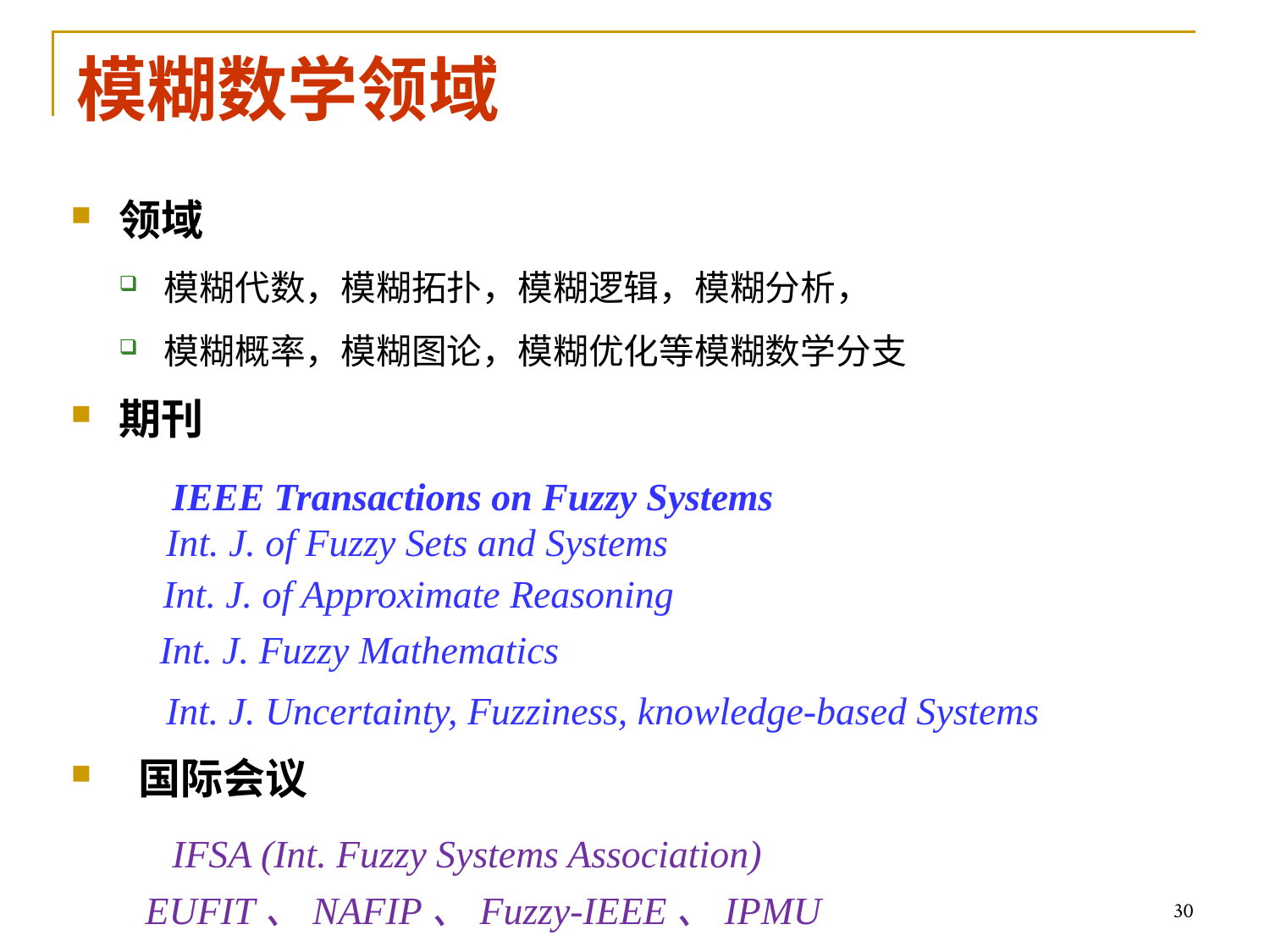

# 模糊数学领域

领域
模糊代数，模糊拓扑，模糊逻辑，模糊分析，
模糊概率，模糊图论，模糊优化等模糊数学分支
期刊

 国际会议

IEEE Transactions on Fuzzy Systems
Int. J. of Fuzzy Sets and Systems
Int. J. of Approximate Reasoning
Int. J. Fuzzy Mathematics
Int. J. Uncertainty, Fuzziness, knowledge-based Systems
IFSA (Int. Fuzzy Systems Association)
EUFIT、NAFIP、Fuzzy-IEEE、IPMU
30